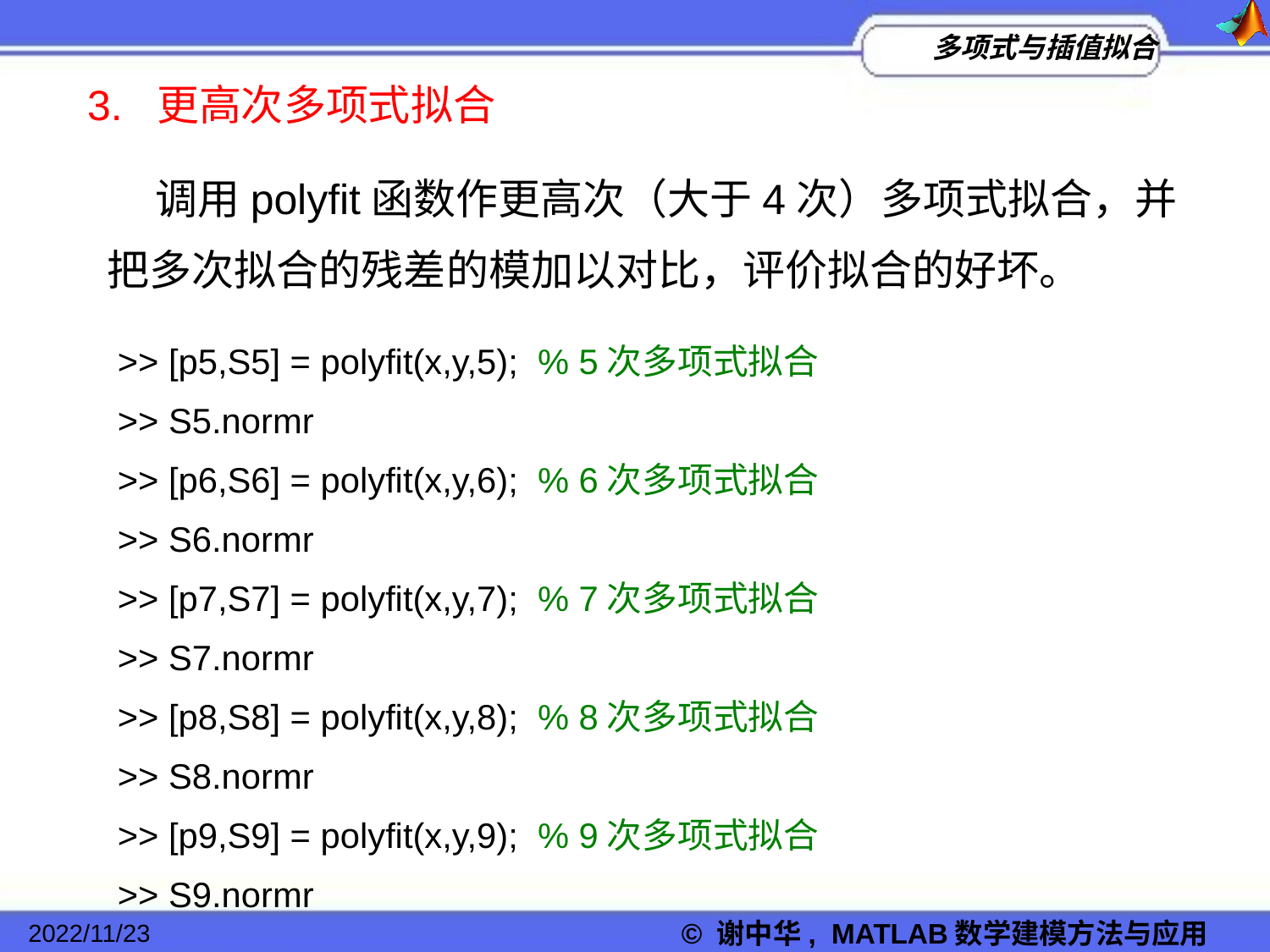

3.  更高次多项式拟合
    调用polyfit函数作更高次（大于4次）多项式拟合，并把多次拟合的残差的模加以对比，评价拟合的好坏。
>> [p5,S5] = polyfit(x,y,5);  % 5次多项式拟合
>> S5.normr
>> [p6,S6] = polyfit(x,y,6);  % 6次多项式拟合
>> S6.normr
>> [p7,S7] = polyfit(x,y,7);  % 7次多项式拟合
>> S7.normr
>> [p8,S8] = polyfit(x,y,8);  % 8次多项式拟合
>> S8.normr
>> [p9,S9] = polyfit(x,y,9);  % 9次多项式拟合
>> S9.normr
© 谢中华,  MATLAB数学建模方法与应用
2022/11/23